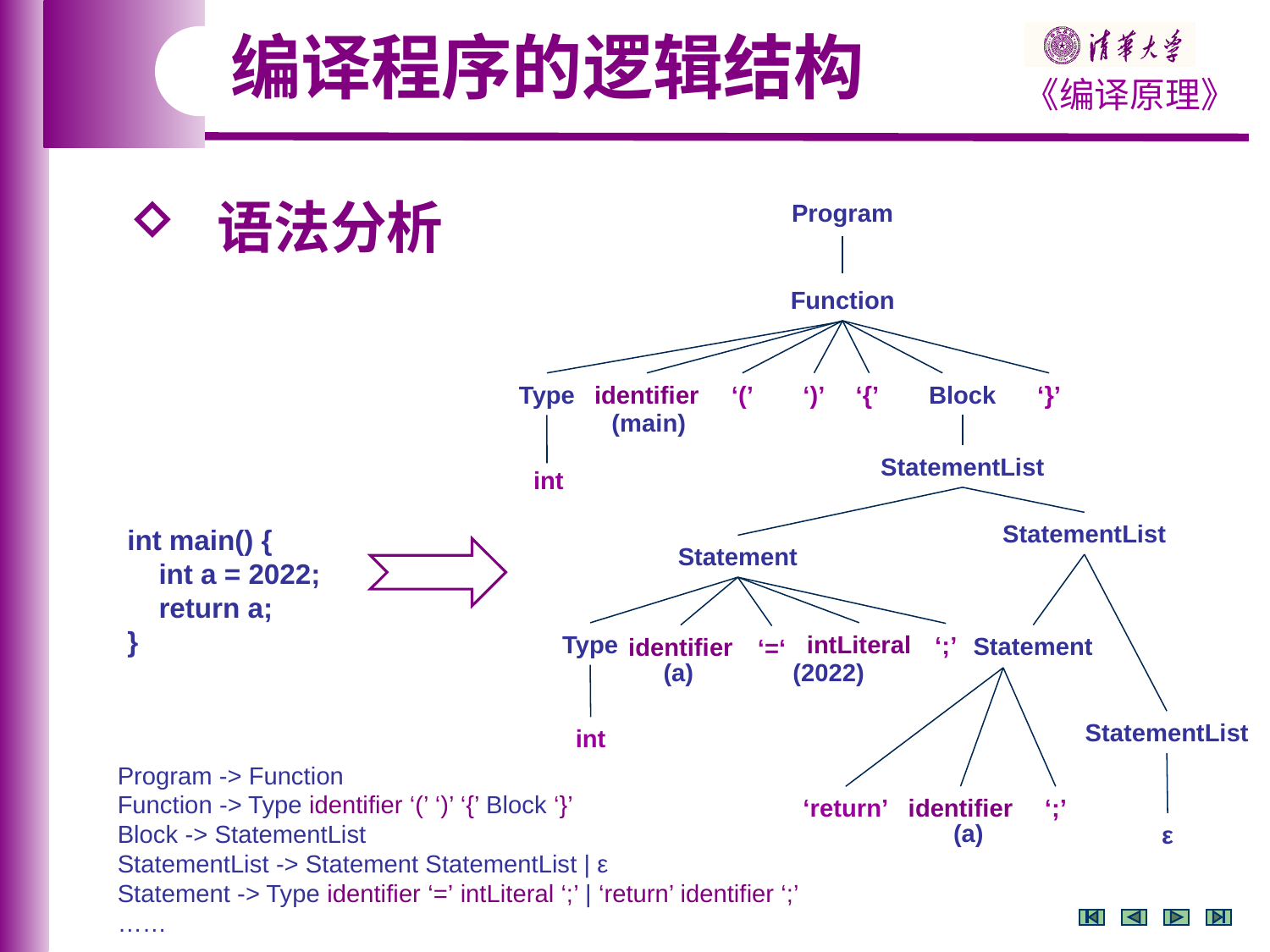

编译程序的逻辑结构
  语法分析
Program
Function
Type
identifier
‘(’
‘)’
‘{’
Block
‘}’
(main)
StatementList
int
StatementList
int main() {
    int a = 2022;
    return a;
}
Statement

intLiteral
Type
‘;’
Statement
identifier
‘=‘
(a)
(2022)
StatementList
int
Program -> Function
Function -> Type identifier ‘(’ ‘)’ ‘{’ Block ‘}’
Block -> StatementList
StatementList -> Statement StatementList | ε
Statement -> Type identifier ‘=’ intLiteral ‘;’ | ‘return’ identifier ‘;’
……
‘return’
identifier
‘;’
(a)
ε